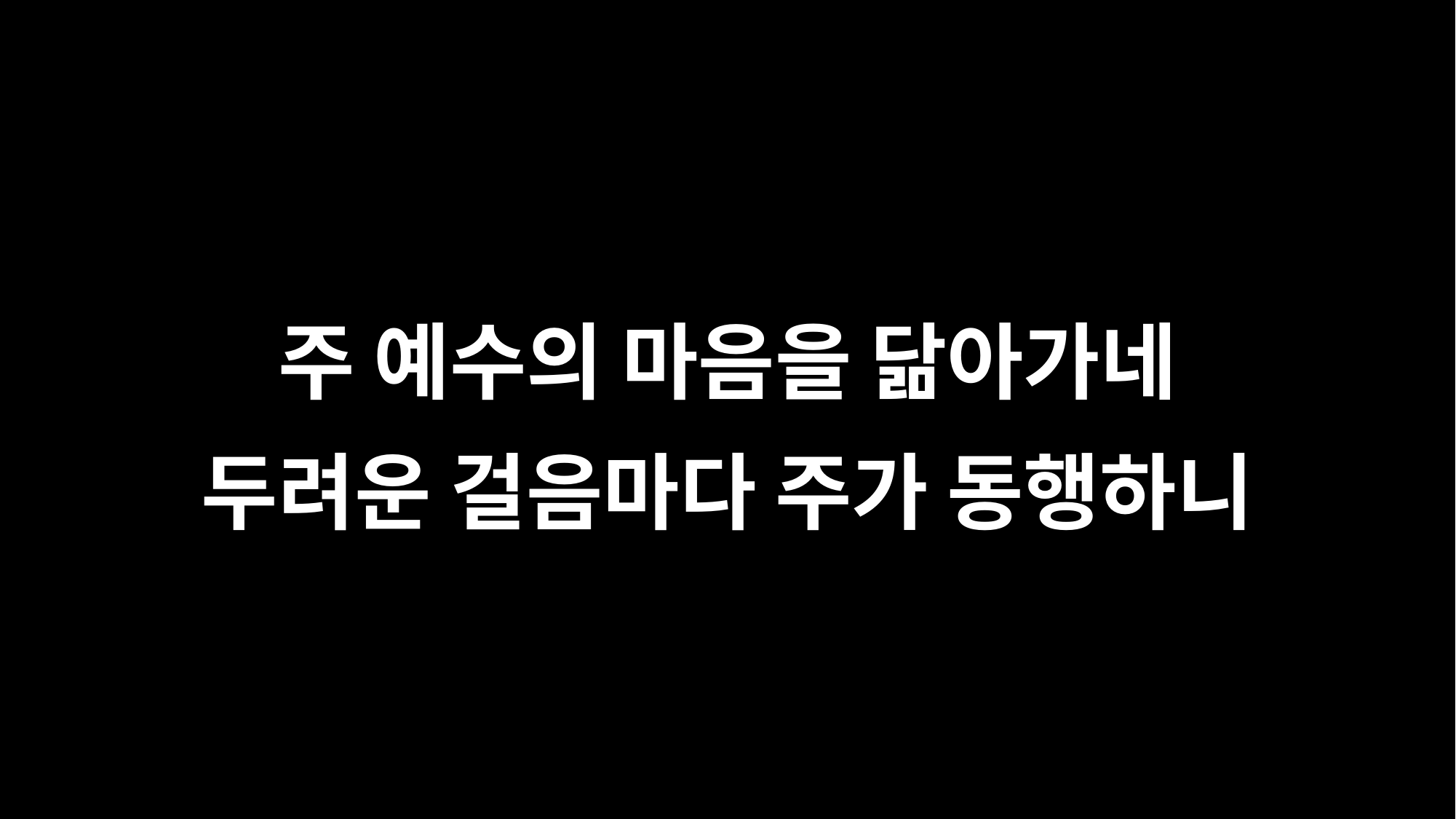

주 예수의 마음을 닮아가네
두려운 걸음마다 주가 동행하니